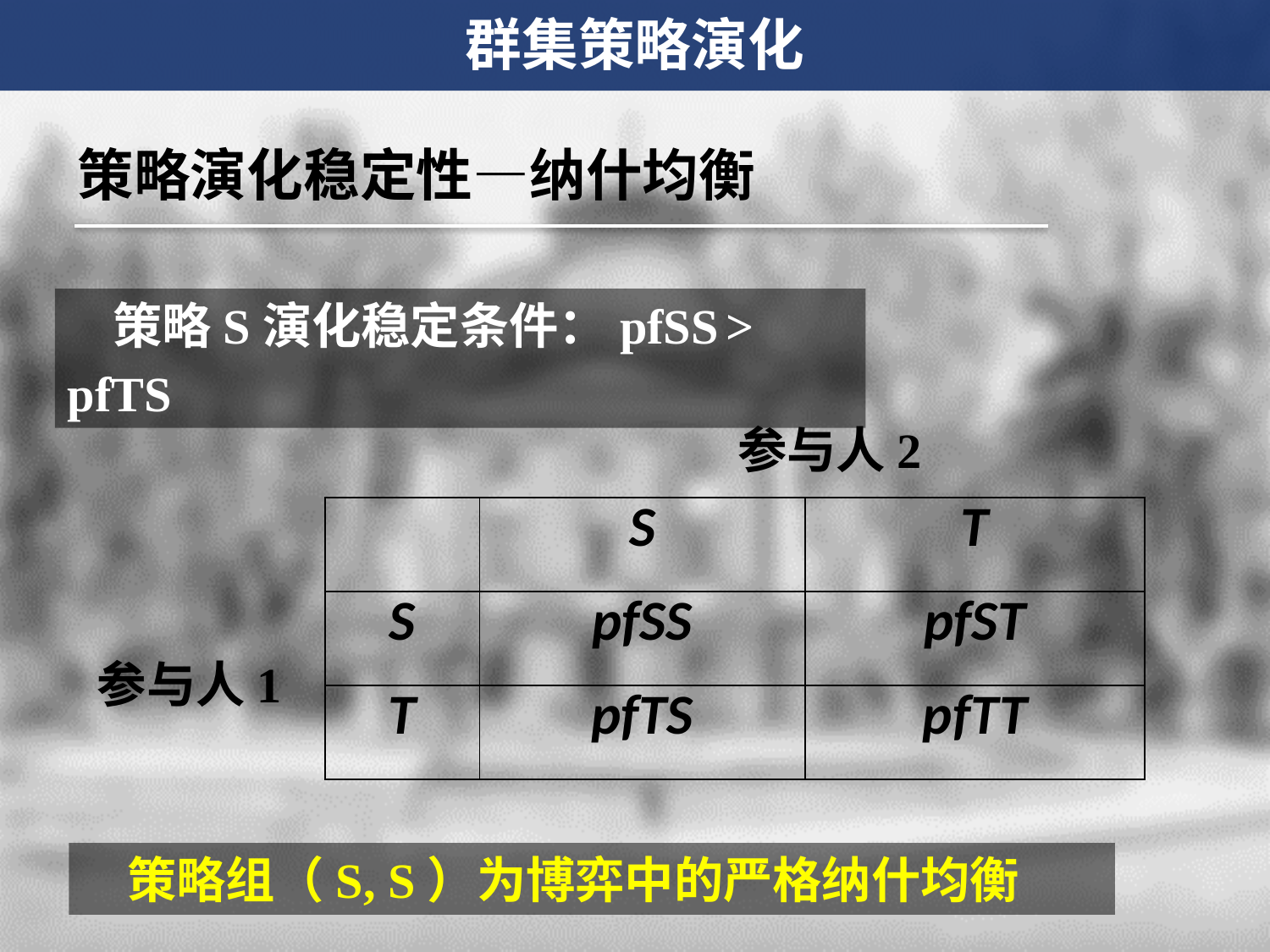

群集策略演化
策略演化稳定性—纳什均衡
   策略S演化稳定条件：pfSS > pfTS
参与人2
|  | S | T |
| --- | --- | --- |
| S | pfSS | pfST |
| T | pfTS | pfTT |
参与人1
   策略组（S, S）为博弈中的严格纳什均衡